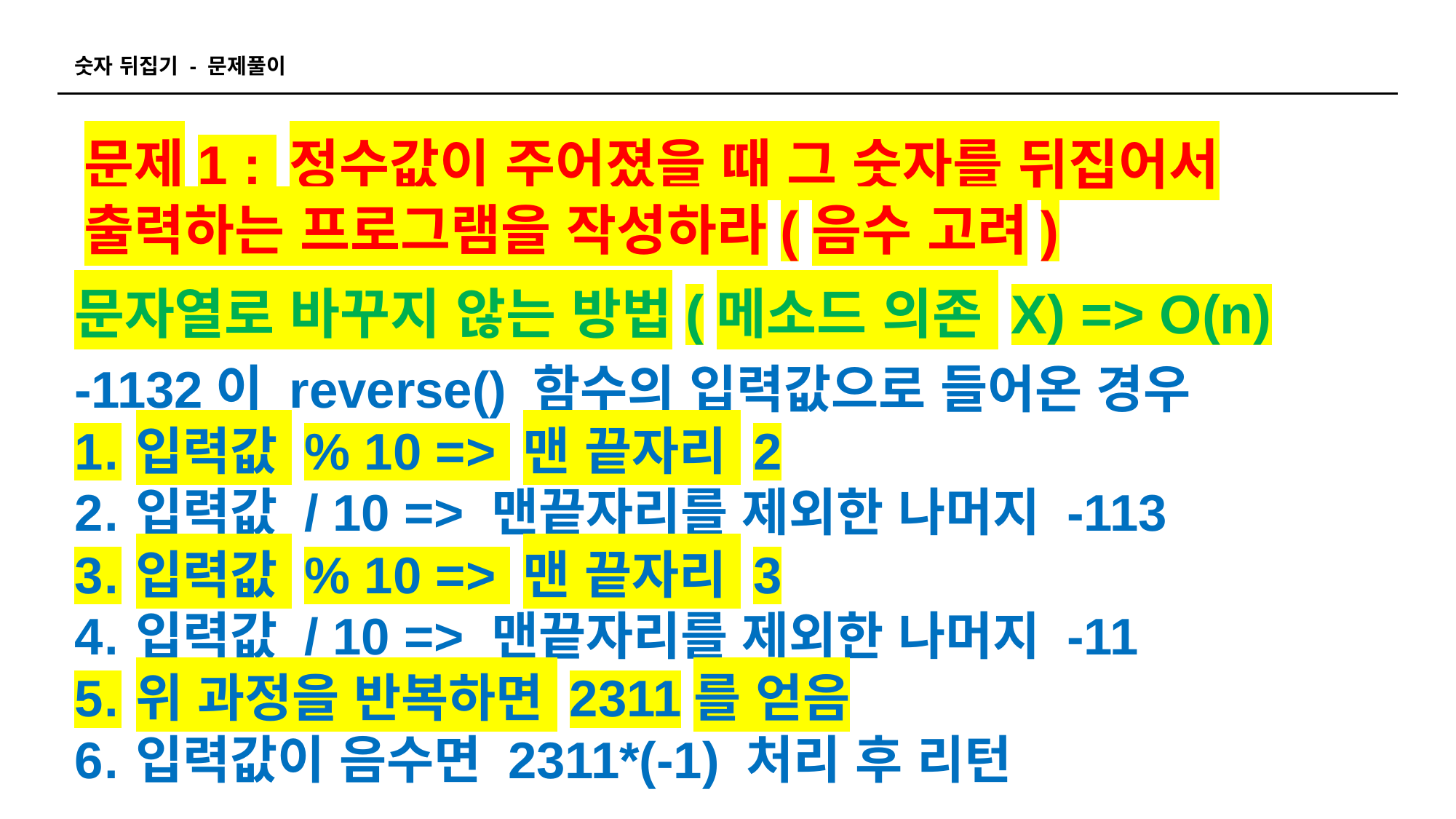

숫자 뒤집기 - 문제풀이
문제1 : 정수값이 주어졌을 때 그 숫자를 뒤집어서 출력하는 프로그램을 작성하라(음수 고려)
문자열로 바꾸지 않는 방법(메소드 의존 X) => O(n)
-1132이 reverse() 함수의 입력값으로 들어온 경우
입력값 % 10 => 맨 끝자리 2
입력값 / 10 => 맨끝자리를 제외한 나머지 -113
입력값 % 10 => 맨 끝자리 3
입력값 / 10 => 맨끝자리를 제외한 나머지 -11
위 과정을 반복하면 2311를 얻음
입력값이 음수면 2311*(-1) 처리 후 리턴